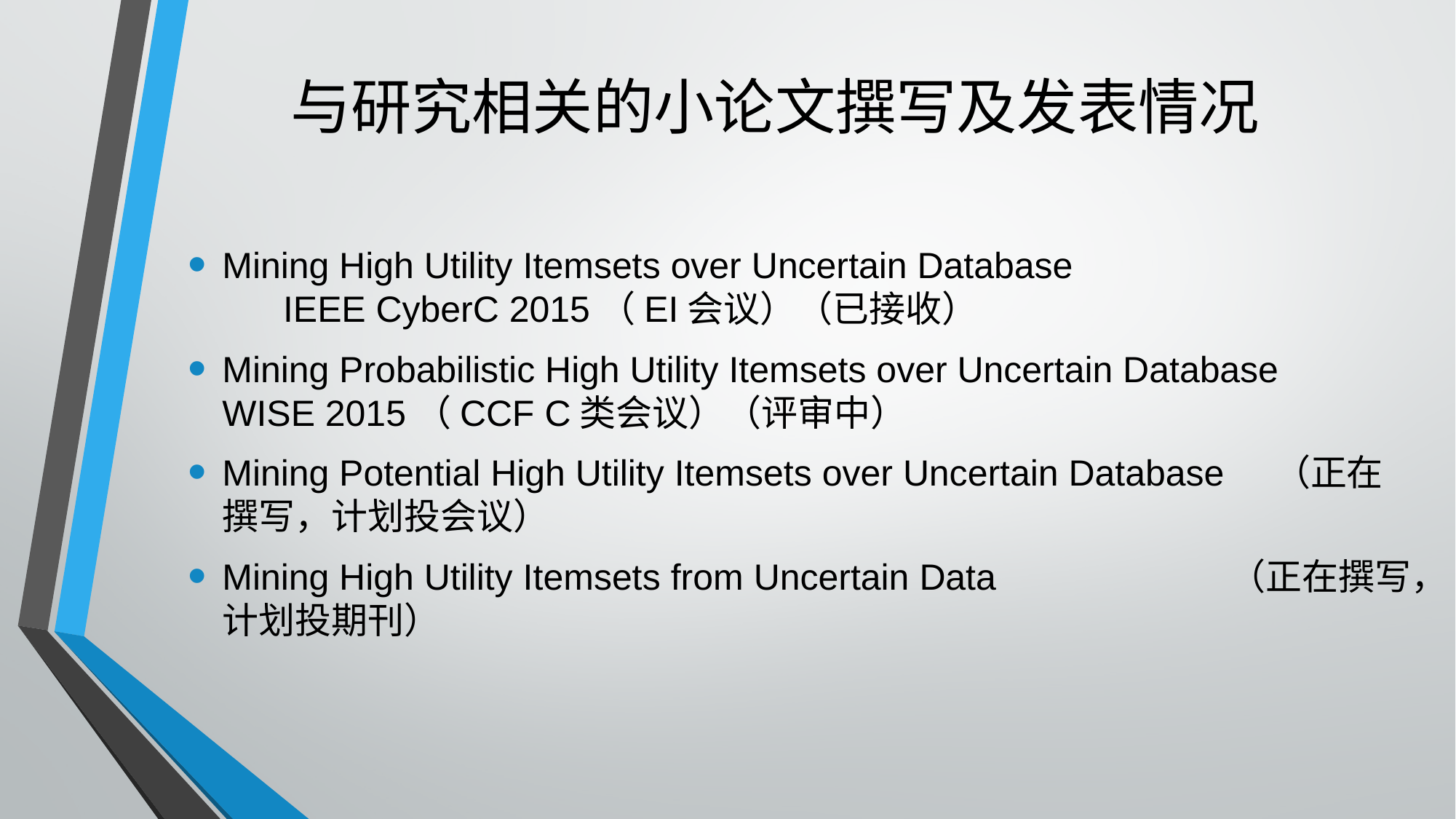

# 与研究相关的小论文撰写及发表情况
Mining High Utility Itemsets over Uncertain Database                                        IEEE CyberC 2015（EI会议）（已接收）
Mining Probabilistic High Utility Itemsets over Uncertain Database          WISE 2015（CCF C类会议）（评审中）
Mining Potential High Utility Itemsets over Uncertain Database    （正在撰写，计划投会议）
Mining High Utility Itemsets from Uncertain Data                      （正在撰写，计划投期刊）